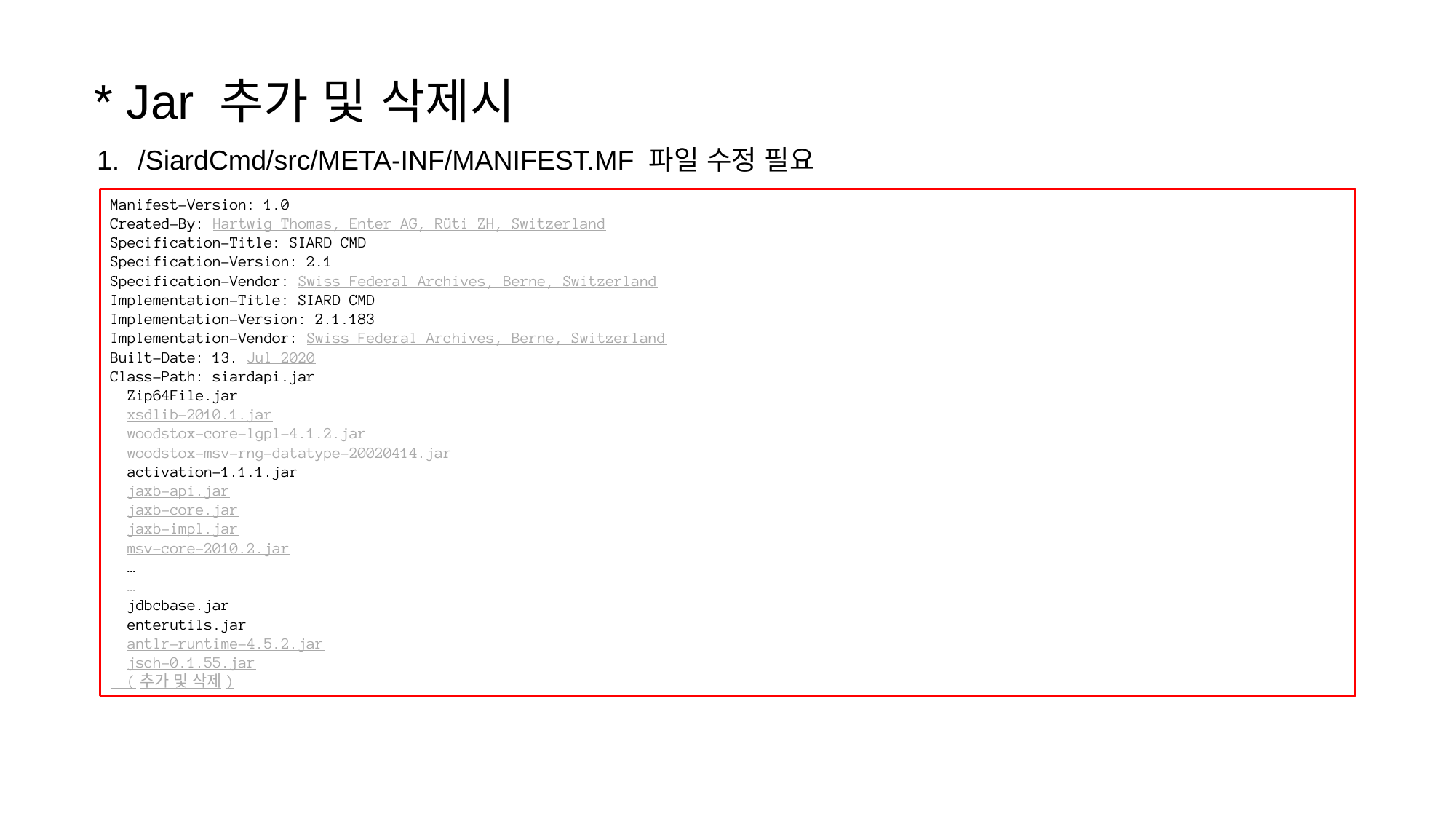

* Jar 추가 및 삭제시
/SiardCmd/src/META-INF/MANIFEST.MF 파일 수정 필요
Manifest-Version: 1.0
Created-By: Hartwig Thomas, Enter AG, Rüti ZH, Switzerland
Specification-Title: SIARD CMD
Specification-Version: 2.1
Specification-Vendor: Swiss Federal Archives, Berne, Switzerland
Implementation-Title: SIARD CMD
Implementation-Version: 2.1.183
Implementation-Vendor: Swiss Federal Archives, Berne, Switzerland
Built-Date: 13. Jul 2020
Class-Path: siardapi.jar
  Zip64File.jar
  xsdlib-2010.1.jar
  woodstox-core-lgpl-4.1.2.jar
  woodstox-msv-rng-datatype-20020414.jar
  activation-1.1.1.jar
  jaxb-api.jar
  jaxb-core.jar
  jaxb-impl.jar
  msv-core-2010.2.jar
  …
  …
  jdbcbase.jar
  enterutils.jar
  antlr-runtime-4.5.2.jar
  jsch-0.1.55.jar
  (추가 및 삭제)